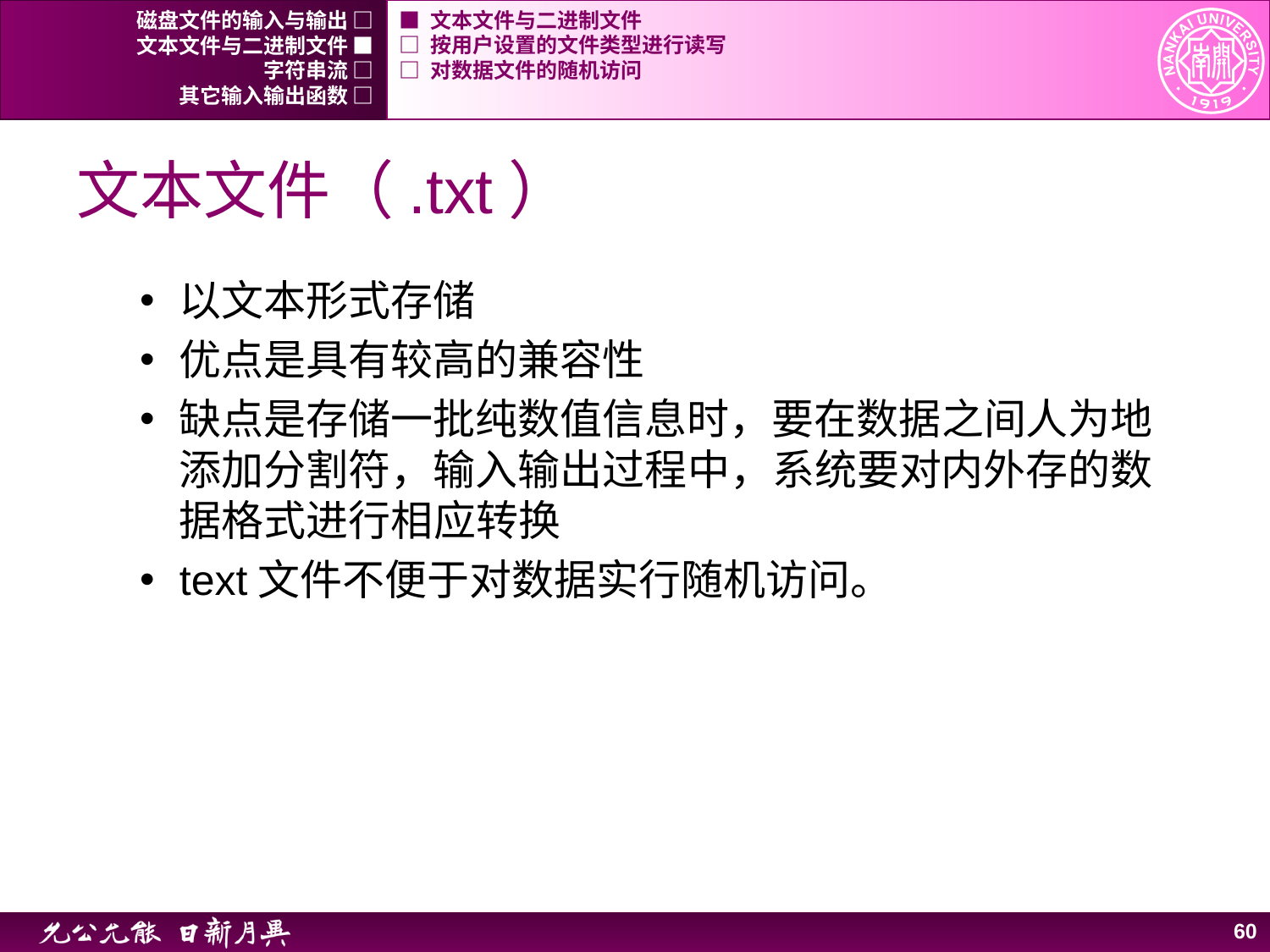

磁盘文件的输入与输出 □
■ 文本文件与二进制文件
文本文件与二进制文件 ■
□ 按用户设置的文件类型进行读写
字符串流 □
□ 对数据文件的随机访问
其它输入输出函数 □
# 文本文件（.txt）
以文本形式存储
优点是具有较高的兼容性
缺点是存储一批纯数值信息时，要在数据之间人为地添加分割符，输入输出过程中，系统要对内外存的数据格式进行相应转换
text文件不便于对数据实行随机访问。
60